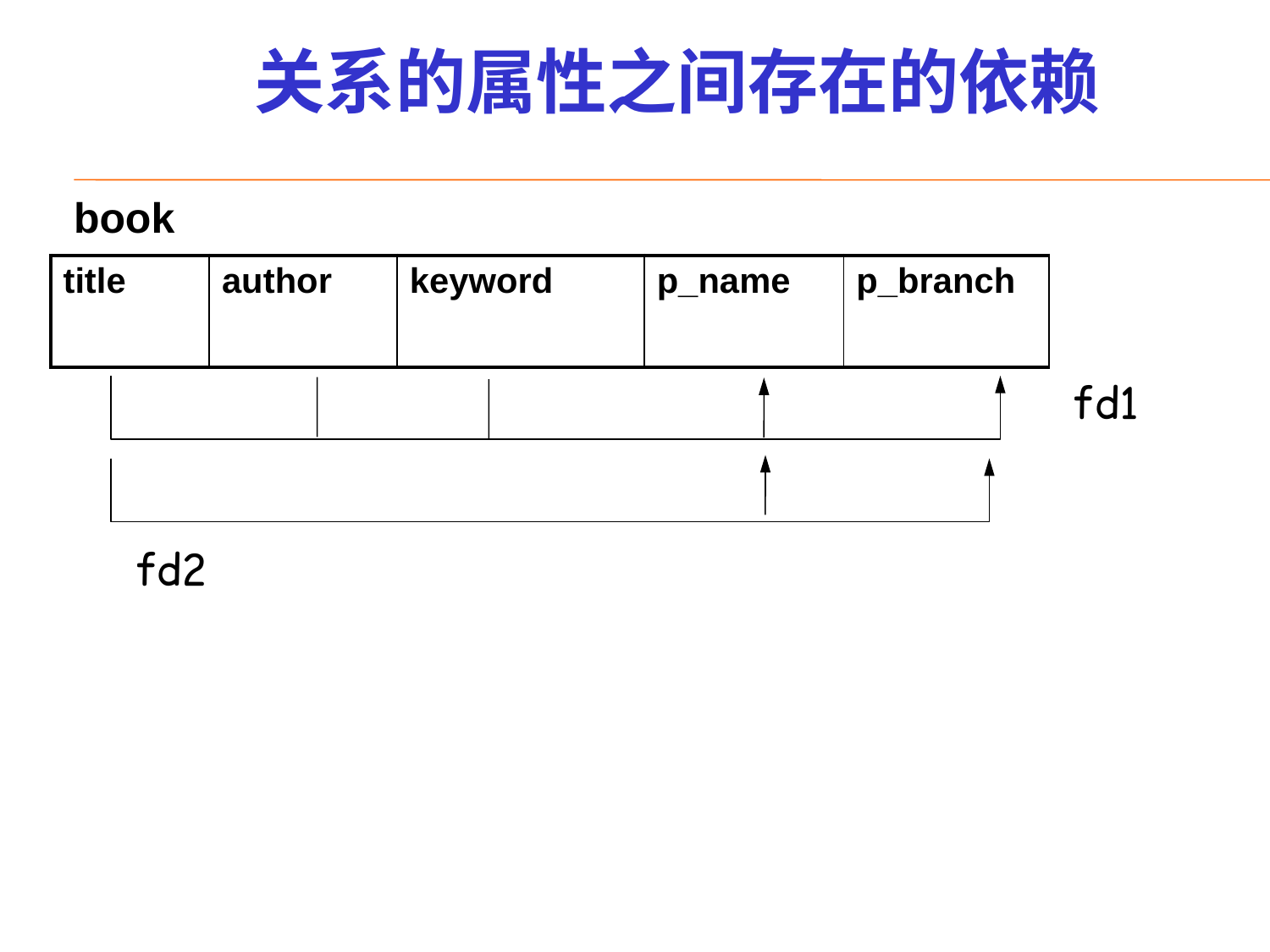

# 关系的属性之间存在的依赖
book
| title | author | keyword | p\_name | p\_branch |
| --- | --- | --- | --- | --- |

fd1

fd2